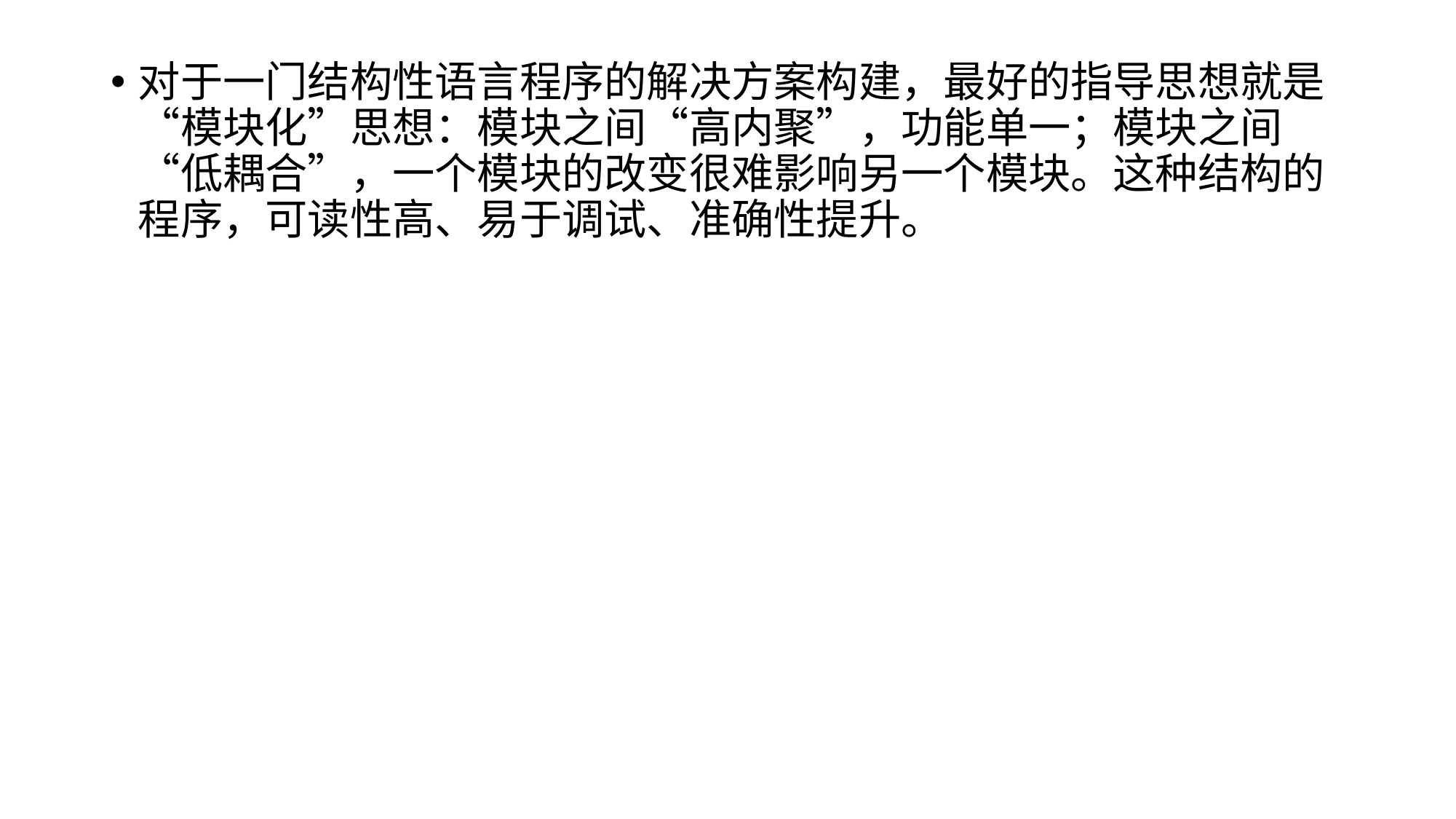

对于一门结构性语言程序的解决方案构建，最好的指导思想就是“模块化”思想：模块之间“高内聚”，功能单一；模块之间“低耦合”，一个模块的改变很难影响另一个模块。这种结构的程序，可读性高、易于调试、准确性提升。